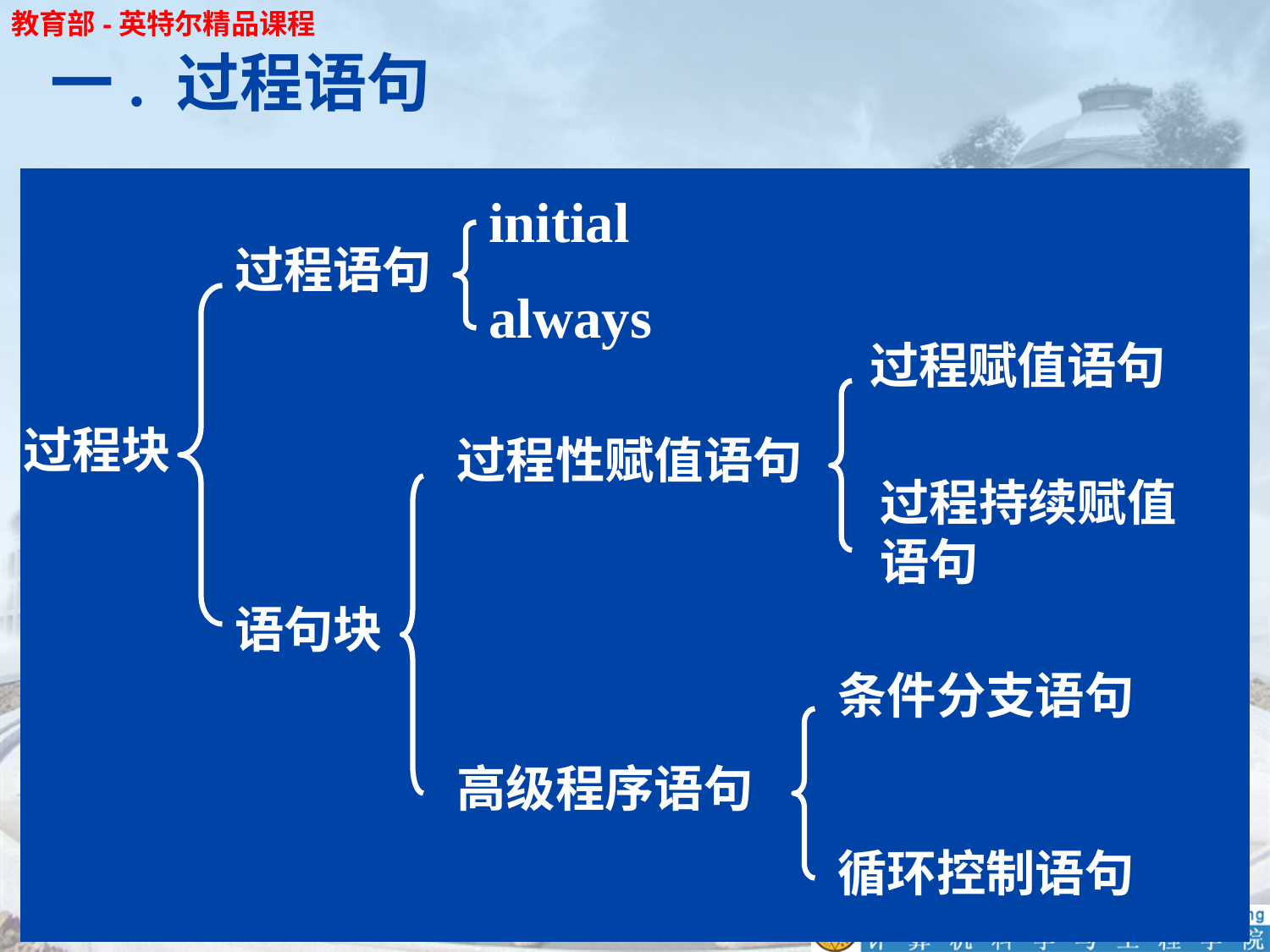

一. 过程语句

initial
always

过程语句

过程赋值语句

过程块
过程性赋值语句
过程持续赋值语句

语句块
条件分支语句

高级程序语句
循环控制语句
P.96